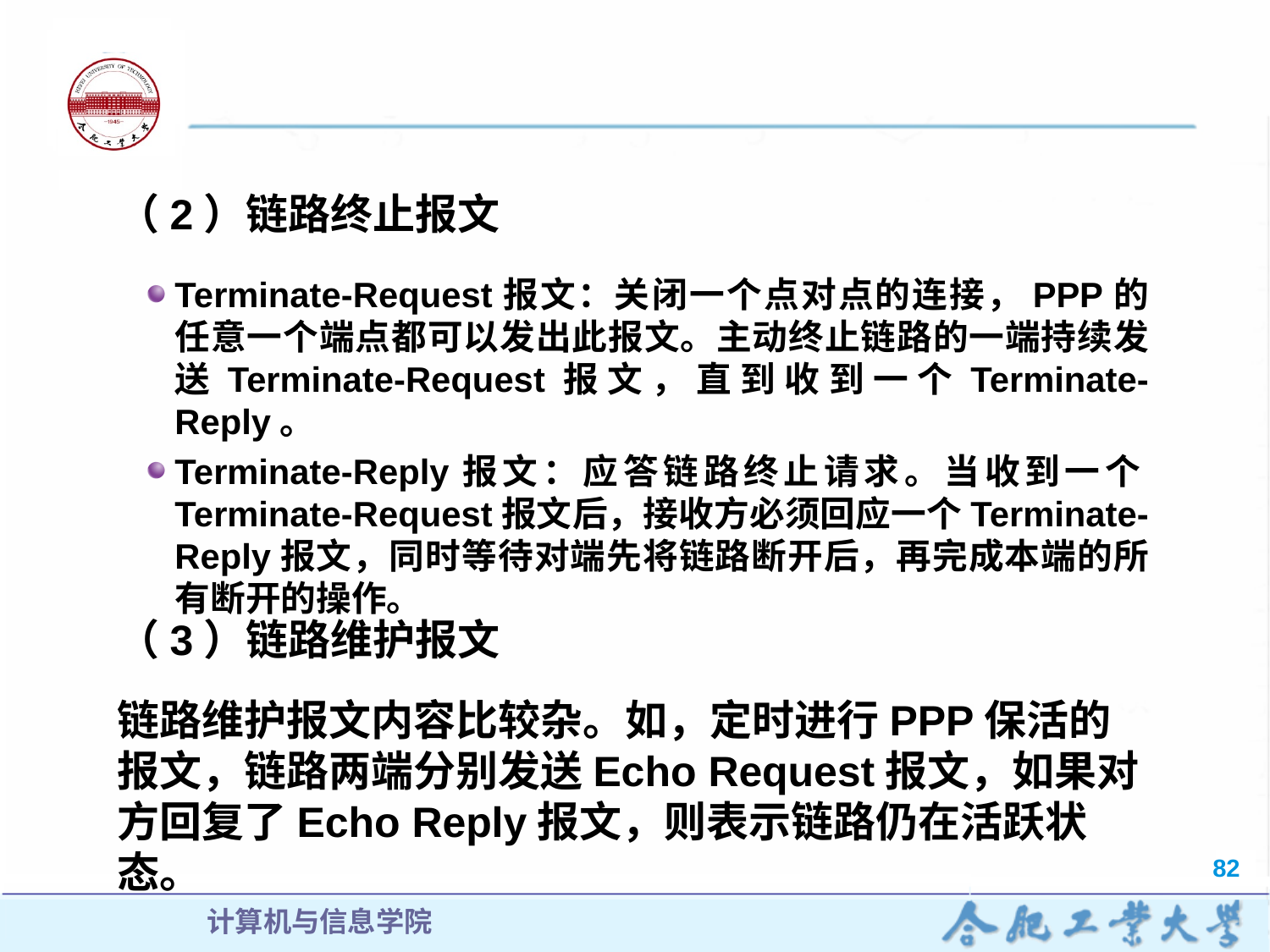

（2）链路终止报文
Terminate-Request报文：关闭一个点对点的连接，PPP的任意一个端点都可以发出此报文。主动终止链路的一端持续发送Terminate-Request报文，直到收到一个Terminate-Reply。
Terminate-Reply报文：应答链路终止请求。当收到一个Terminate-Request报文后，接收方必须回应一个Terminate-Reply报文，同时等待对端先将链路断开后，再完成本端的所有断开的操作。
（3）链路维护报文
链路维护报文内容比较杂。如，定时进行PPP保活的报文，链路两端分别发送Echo Request报文，如果对方回复了Echo Reply报文，则表示链路仍在活跃状态。